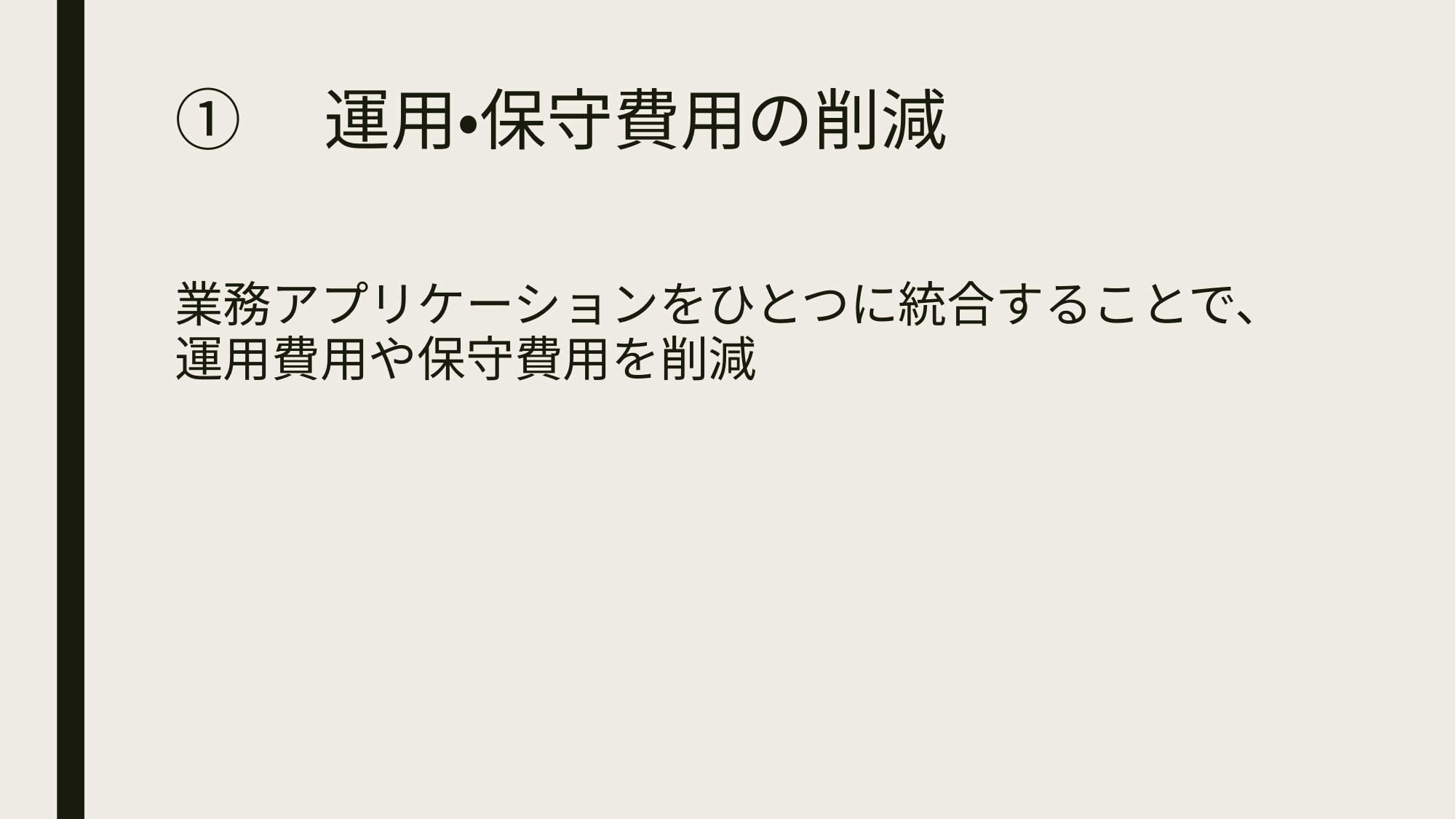

# ①　運用・保守費用の削減
業務アプリケーションをひとつに統合することで、運用費用や保守費用を削減